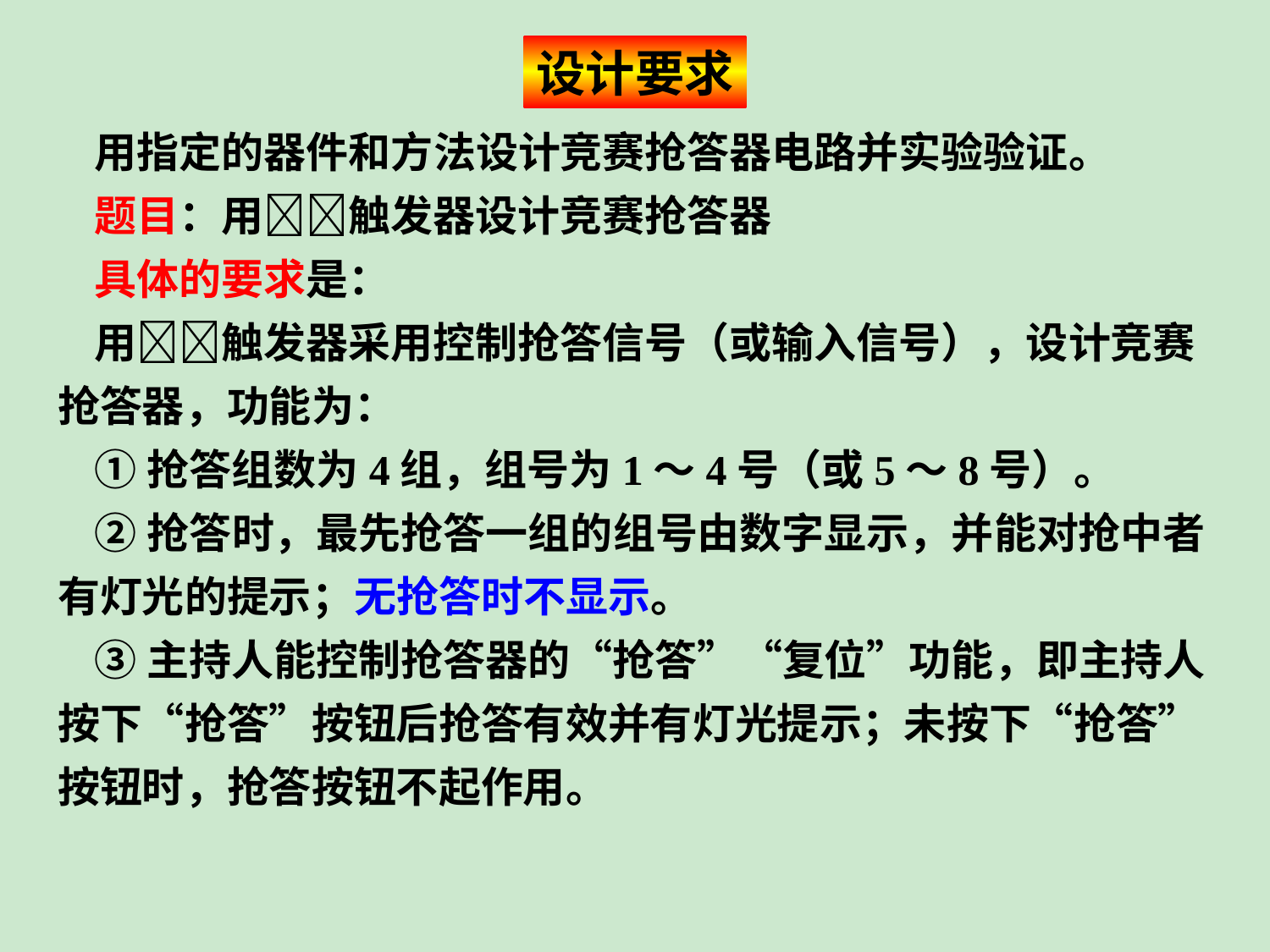

设计要求
用指定的器件和方法设计竞赛抢答器电路并实验验证。
题目：用××触发器设计竞赛抢答器
具体的要求是：
用××触发器采用控制抢答信号（或输入信号），设计竞赛抢答器，功能为：
①抢答组数为4组，组号为1～4号（或5～8号）。
②抢答时，最先抢答一组的组号由数字显示，并能对抢中者有灯光的提示；无抢答时不显示。
③主持人能控制抢答器的“抢答”“复位”功能，即主持人按下“抢答”按钮后抢答有效并有灯光提示；未按下“抢答”按钮时，抢答按钮不起作用。